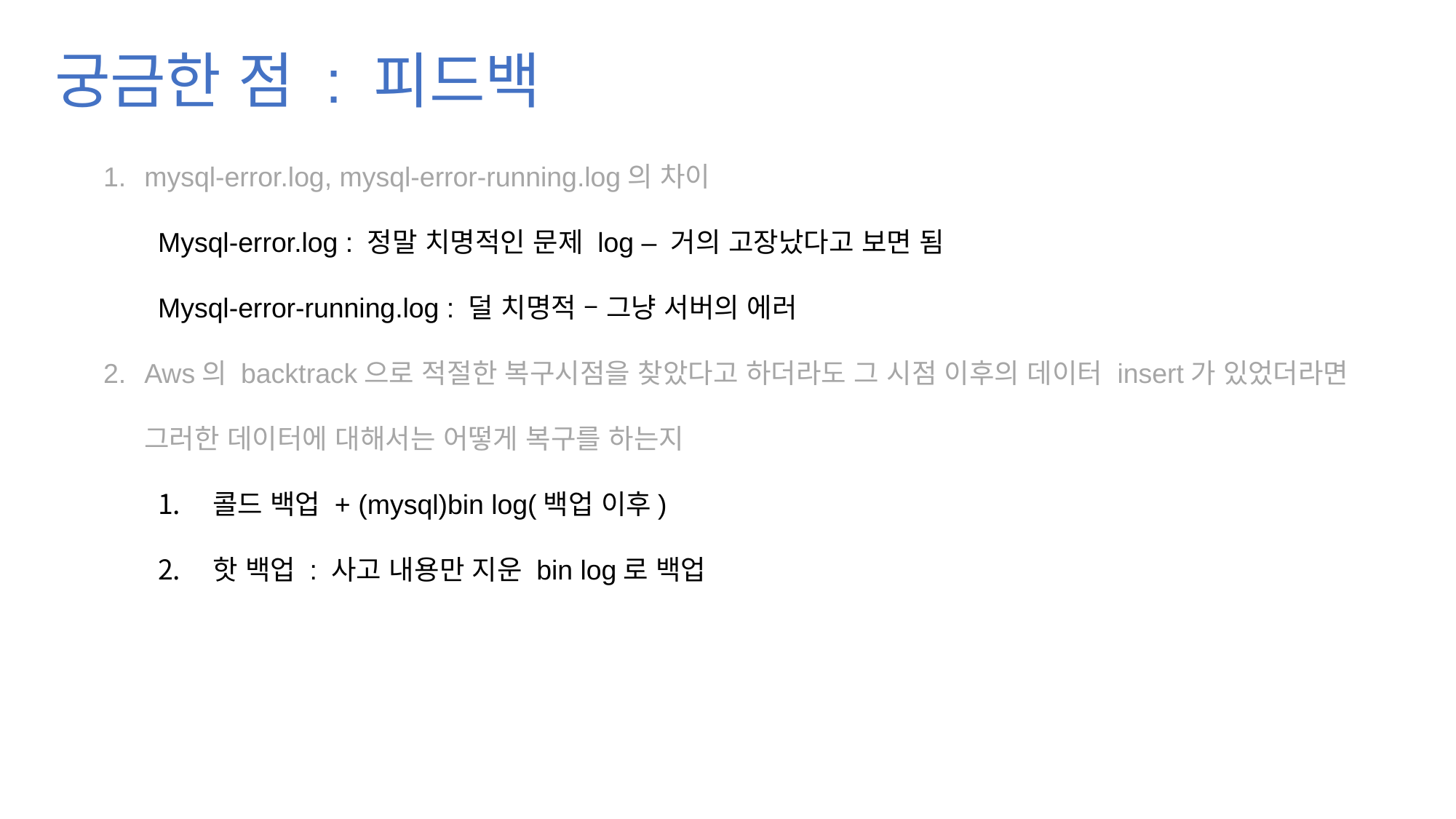

궁금한 점 : 피드백
mysql-error.log, mysql-error-running.log의 차이
Mysql-error.log : 정말 치명적인 문제 log – 거의 고장났다고 보면 됨
Mysql-error-running.log : 덜 치명적 – 그냥 서버의 에러
Aws의 backtrack으로 적절한 복구시점을 찾았다고 하더라도 그 시점 이후의 데이터 insert가 있었더라면 그러한 데이터에 대해서는 어떻게 복구를 하는지
콜드 백업 + (mysql)bin log(백업 이후)
핫 백업 : 사고 내용만 지운 bin log로 백업